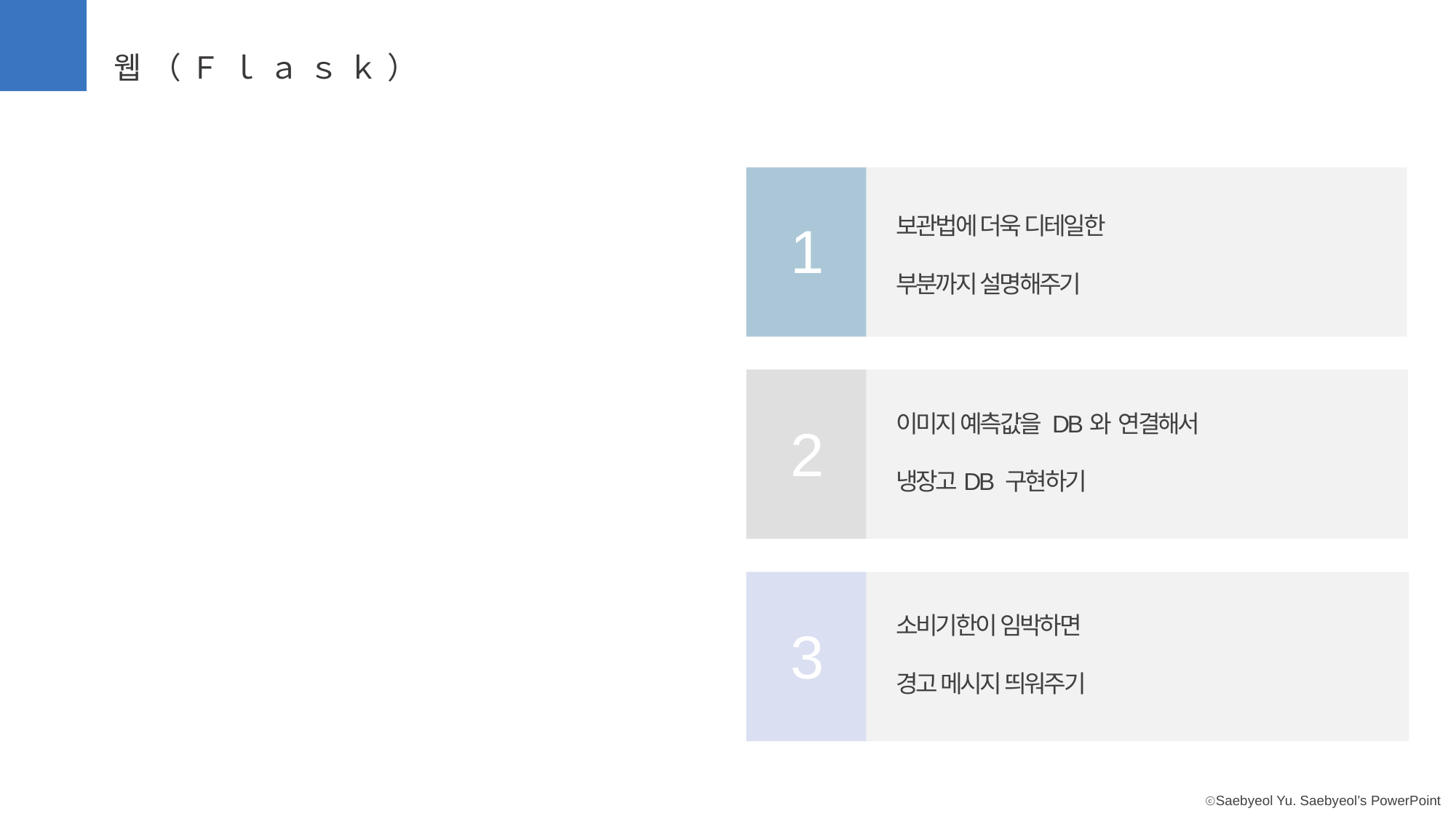

웹（Ｆｌａｓｋ）

보관법에 더욱 디테일한

부분까지 설명해주기
1

이미지 예측값을 DB와  연결해서

냉장고DB 구현하기
2

소비기한이 임박하면

경고 메시지 띄워주기
3